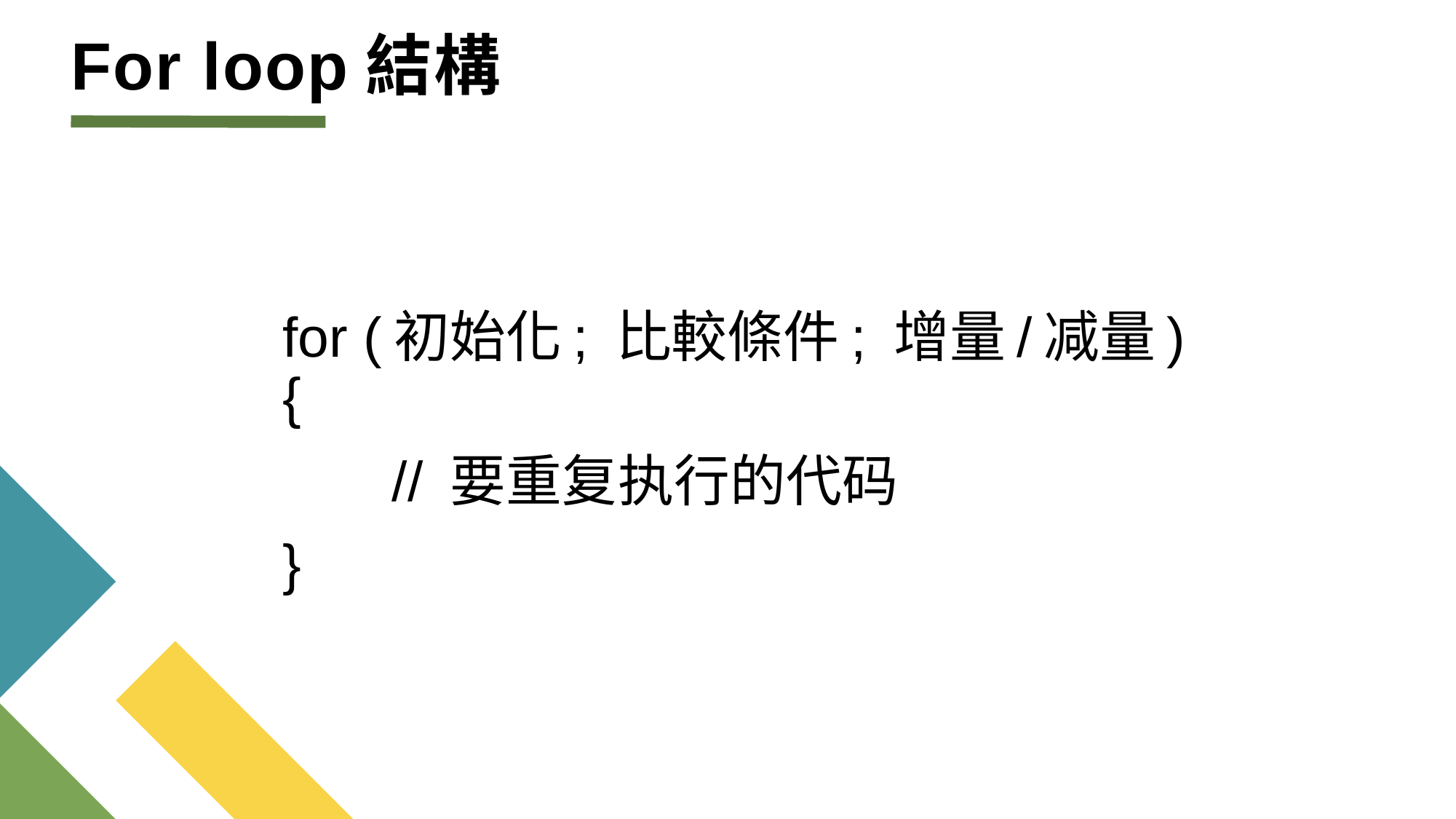

# For loop結構
for (初始化; 比較條件; 增量/减量) {
       // 要重复执行的代码
}